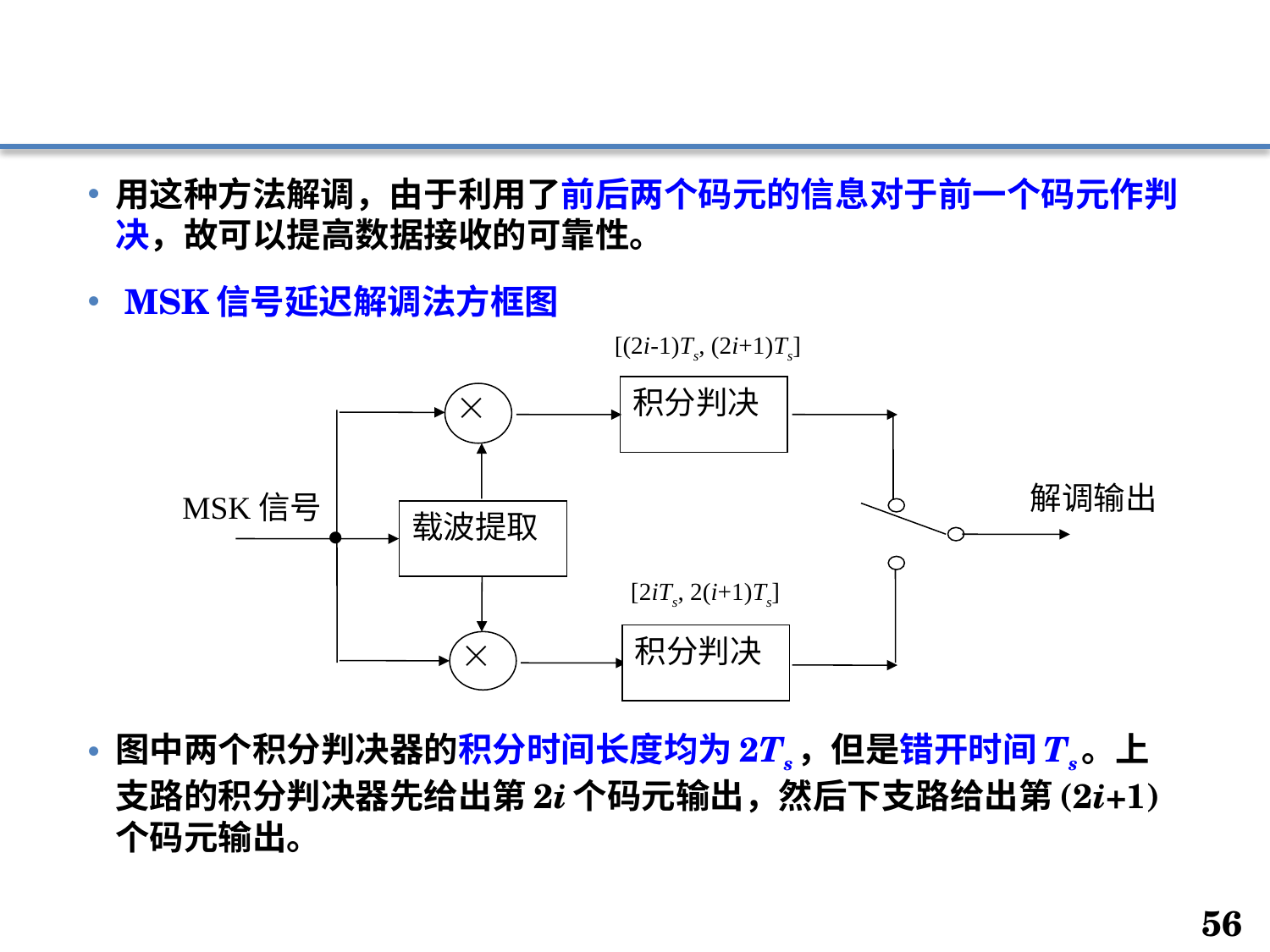

#
用这种方法解调，由于利用了前后两个码元的信息对于前一个码元作判决，故可以提高数据接收的可靠性。
 MSK信号延迟解调法方框图

图中两个积分判决器的积分时间长度均为2Ts，但是错开时间Ts。上支路的积分判决器先给出第2i个码元输出，然后下支路给出第(2i+1)个码元输出。

[(2i-1)Ts, (2i+1)Ts]
×

积分判决

解调输出
MSK信号

载波提取

•

[2iTs, 2(i+1)Ts]

×

积分判决

56